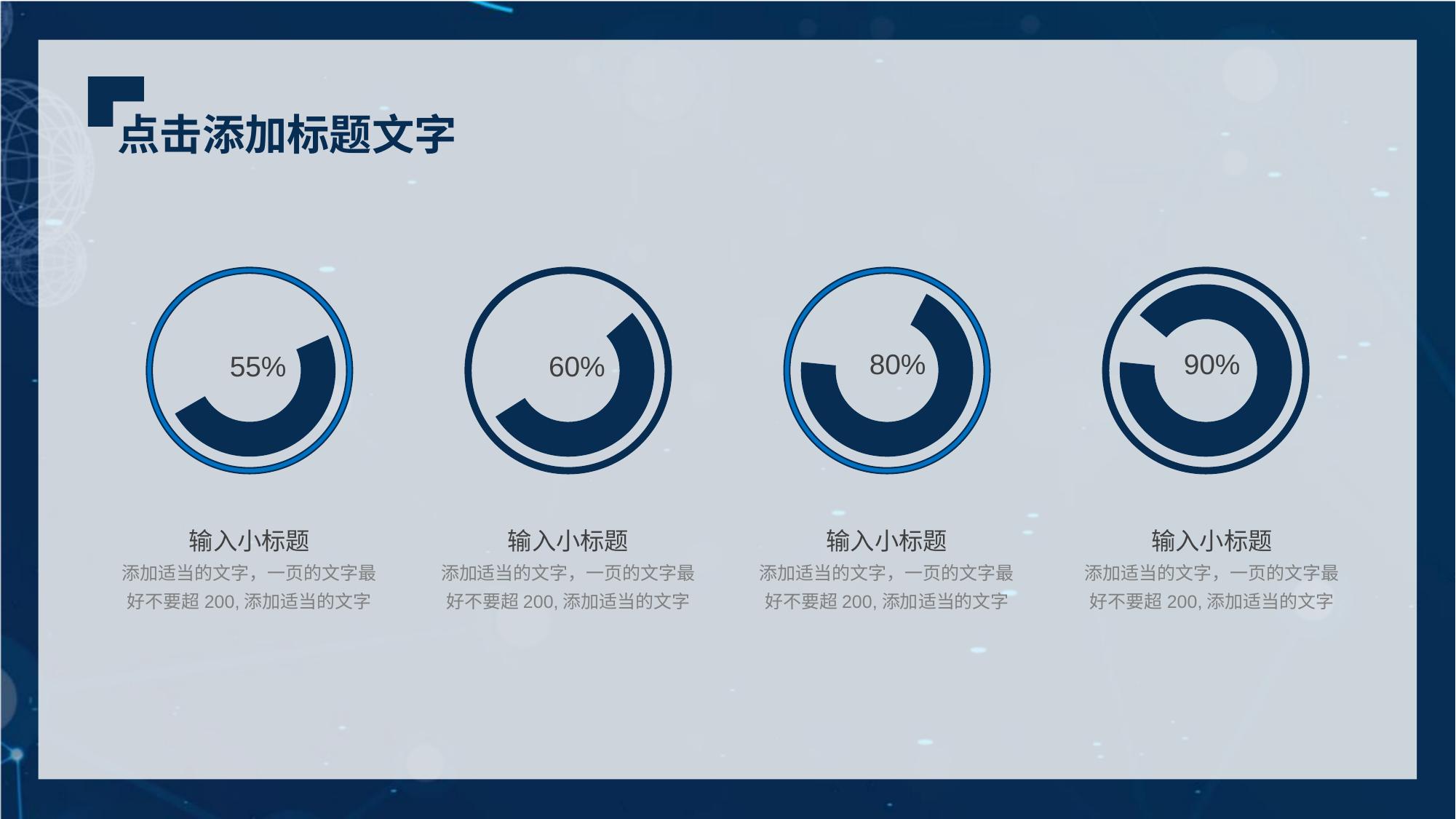

点击添加标题文字

80%
90%
55%
60%
输入小标题
添加适当的文字，一页的文字最好不要超200,添加适当的文字
输入小标题
添加适当的文字，一页的文字最好不要超200,添加适当的文字
输入小标题
添加适当的文字，一页的文字最好不要超200,添加适当的文字
输入小标题
添加适当的文字，一页的文字最好不要超200,添加适当的文字